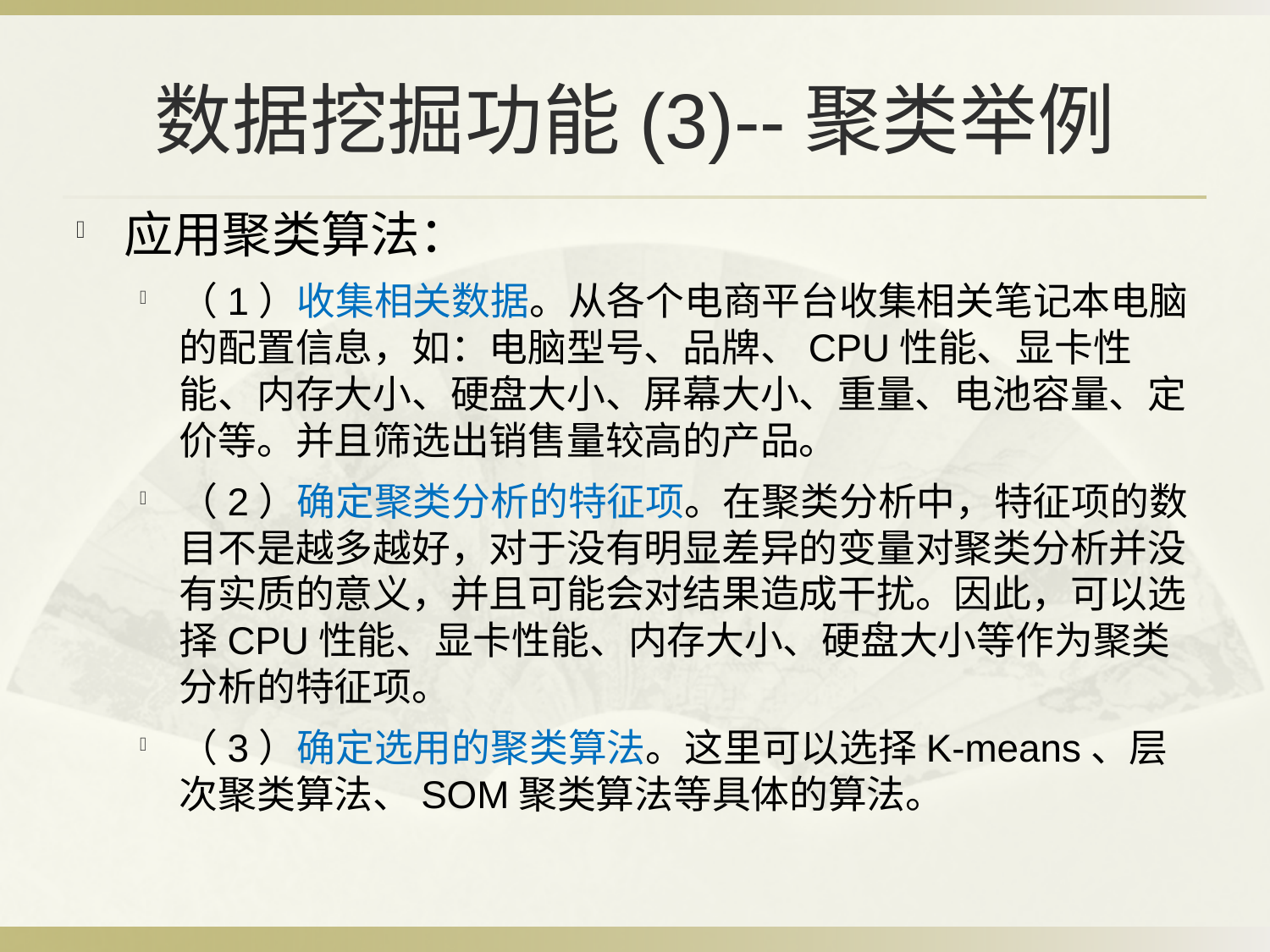

# 数据挖掘功能(3)--聚类举例
应用聚类算法：
（1）收集相关数据。从各个电商平台收集相关笔记本电脑的配置信息，如：电脑型号、品牌、CPU性能、显卡性能、内存大小、硬盘大小、屏幕大小、重量、电池容量、定价等。并且筛选出销售量较高的产品。
（2）确定聚类分析的特征项。在聚类分析中，特征项的数目不是越多越好，对于没有明显差异的变量对聚类分析并没有实质的意义，并且可能会对结果造成干扰。因此，可以选择CPU性能、显卡性能、内存大小、硬盘大小等作为聚类分析的特征项。
（3）确定选用的聚类算法。这里可以选择K-means、层次聚类算法、SOM聚类算法等具体的算法。